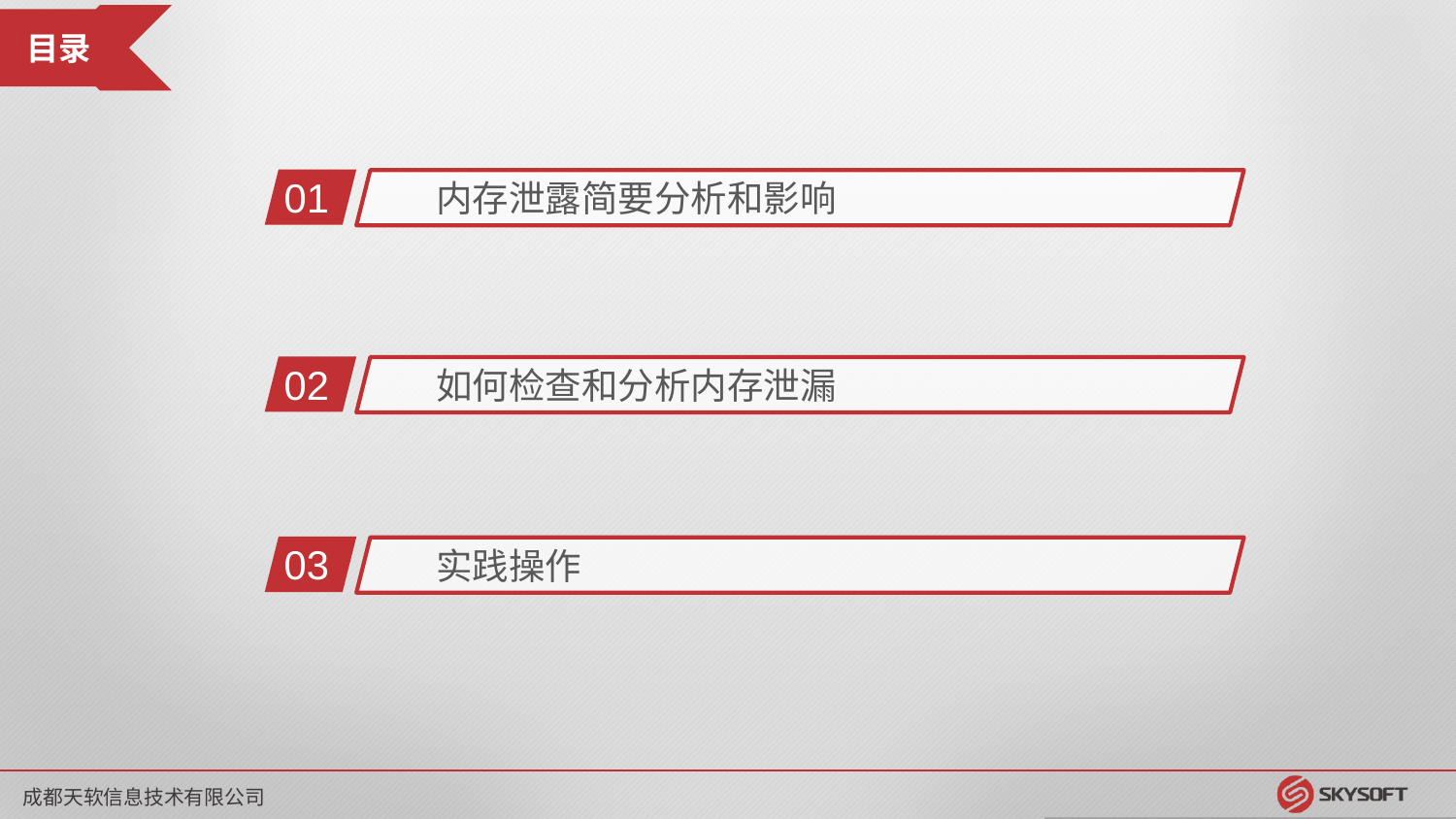

01

内存泄露简要分析和影响
02

如何检查和分析内存泄漏
03

实践操作
成都天软信息技术有限公司

2